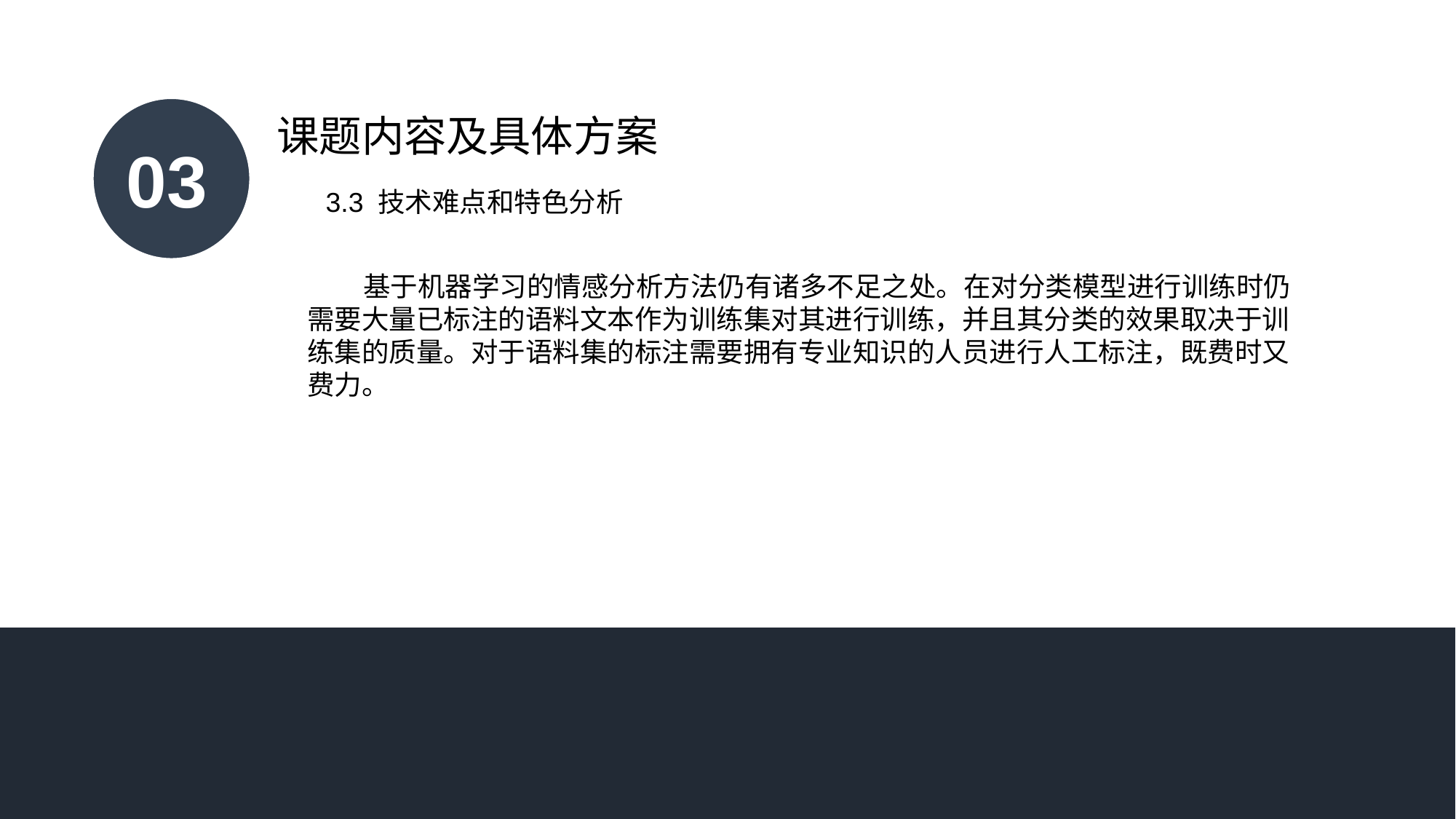

03
课题内容及具体方案
3.3 技术难点和特色分析
        基于机器学习的情感分析方法仍有诸多不足之处。在对分类模型进行训练时仍需要大量已标注的语料文本作为训练集对其进行训练，并且其分类的效果取决于训练集的质量。对于语料集的标注需要拥有专业知识的人员进行人工标注，既费时又费力。